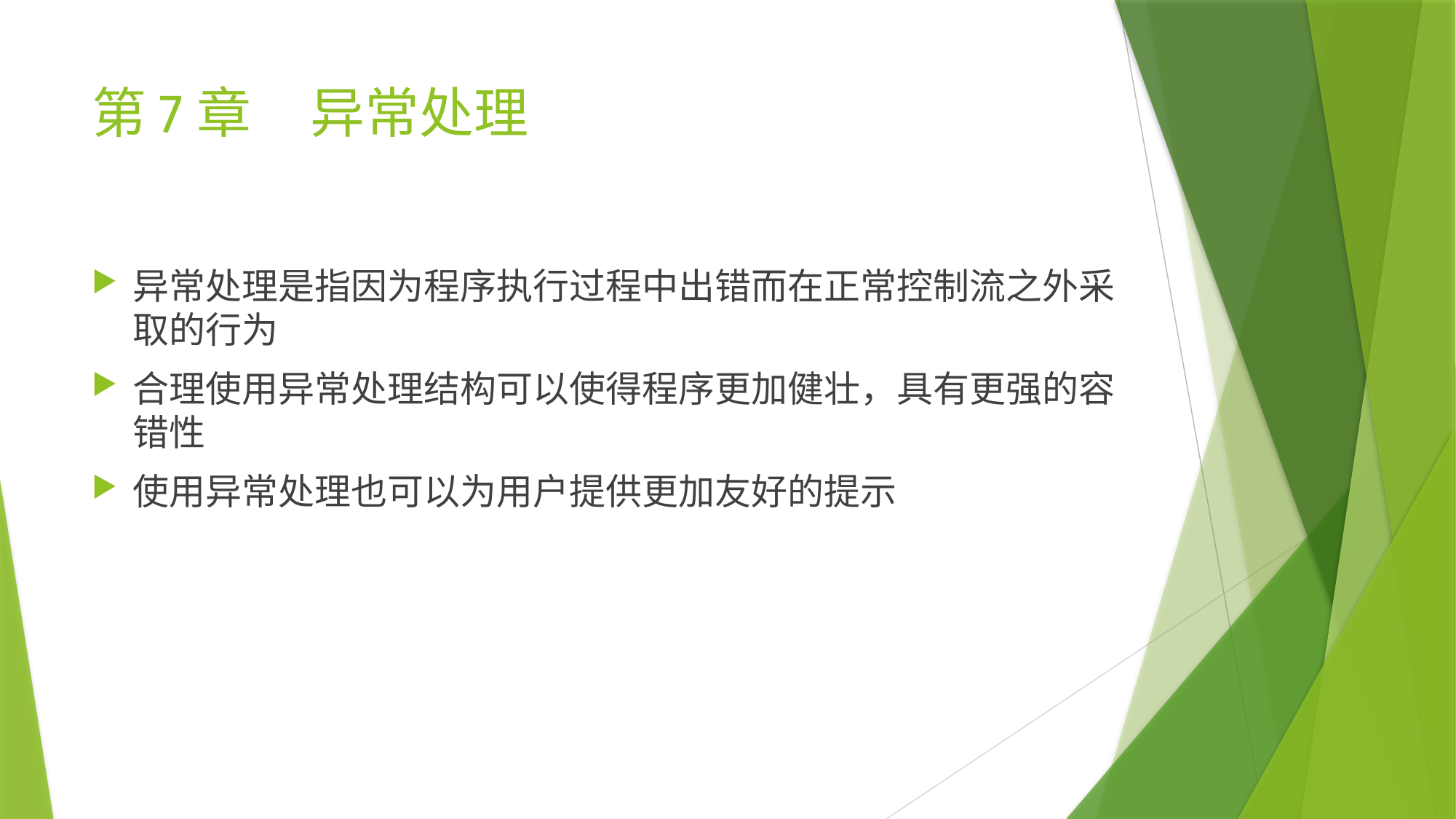

# 第7章	异常处理
异常处理是指因为程序执行过程中出错而在正常控制流之外采取的行为
合理使用异常处理结构可以使得程序更加健壮，具有更强的容错性
使用异常处理也可以为用户提供更加友好的提示